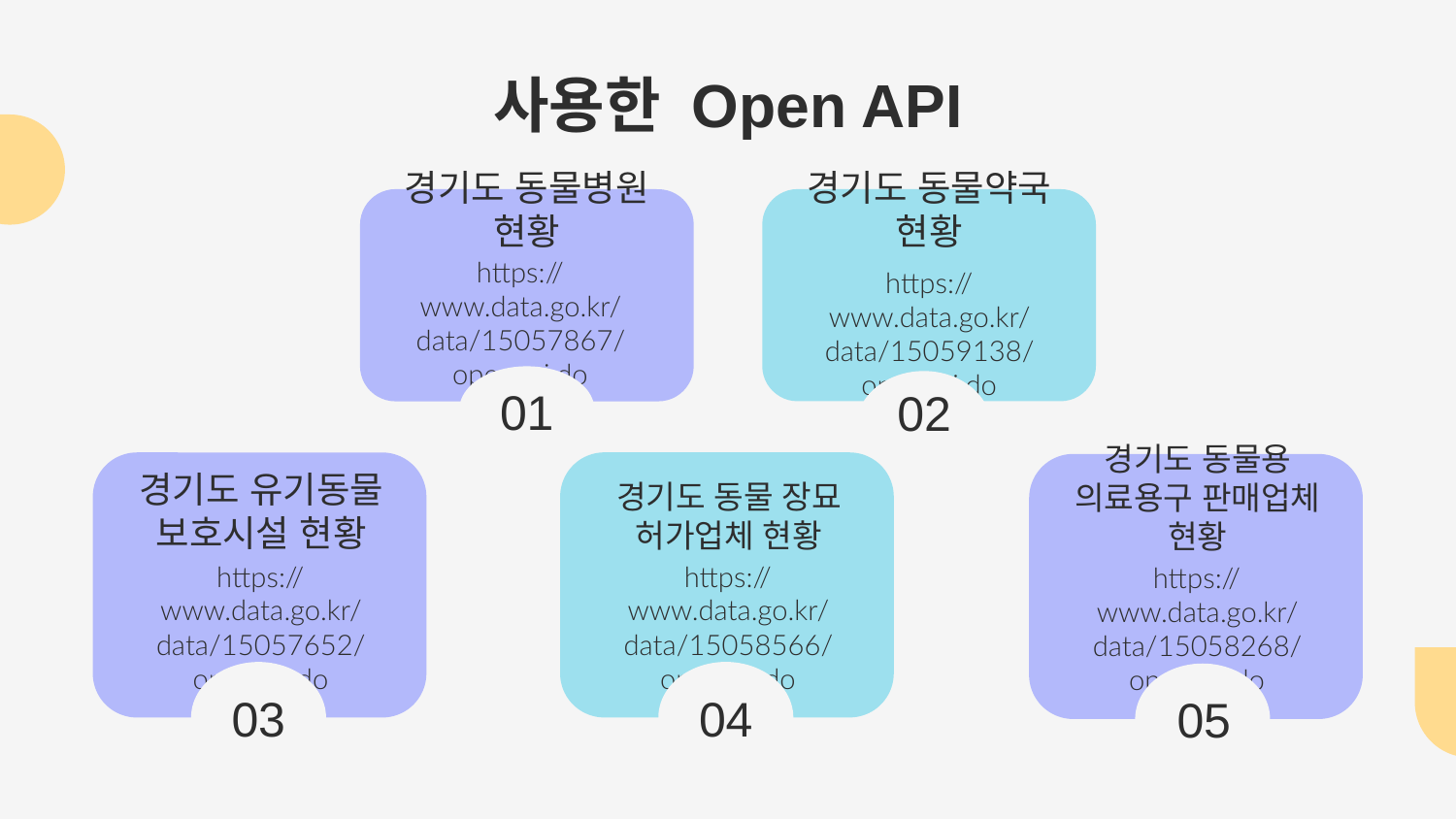

# 사용한 Open API

경기도 동물약국 현황
경기도 동물병원 현황
https://www.data.go.kr/data/15057867/openapi.do
https://www.data.go.kr/data/15059138/openapi.do

02
01

경기도 동물 장묘 허가업체 현황
경기도 유기동물 보호시설 현황

경기도 동물용 의료용구 판매업체 현황
https://www.data.go.kr/data/15058566/openapi.do
https://www.data.go.kr/data/15057652/openapi.do
https://www.data.go.kr/data/15058268/openapi.do

04
03
05